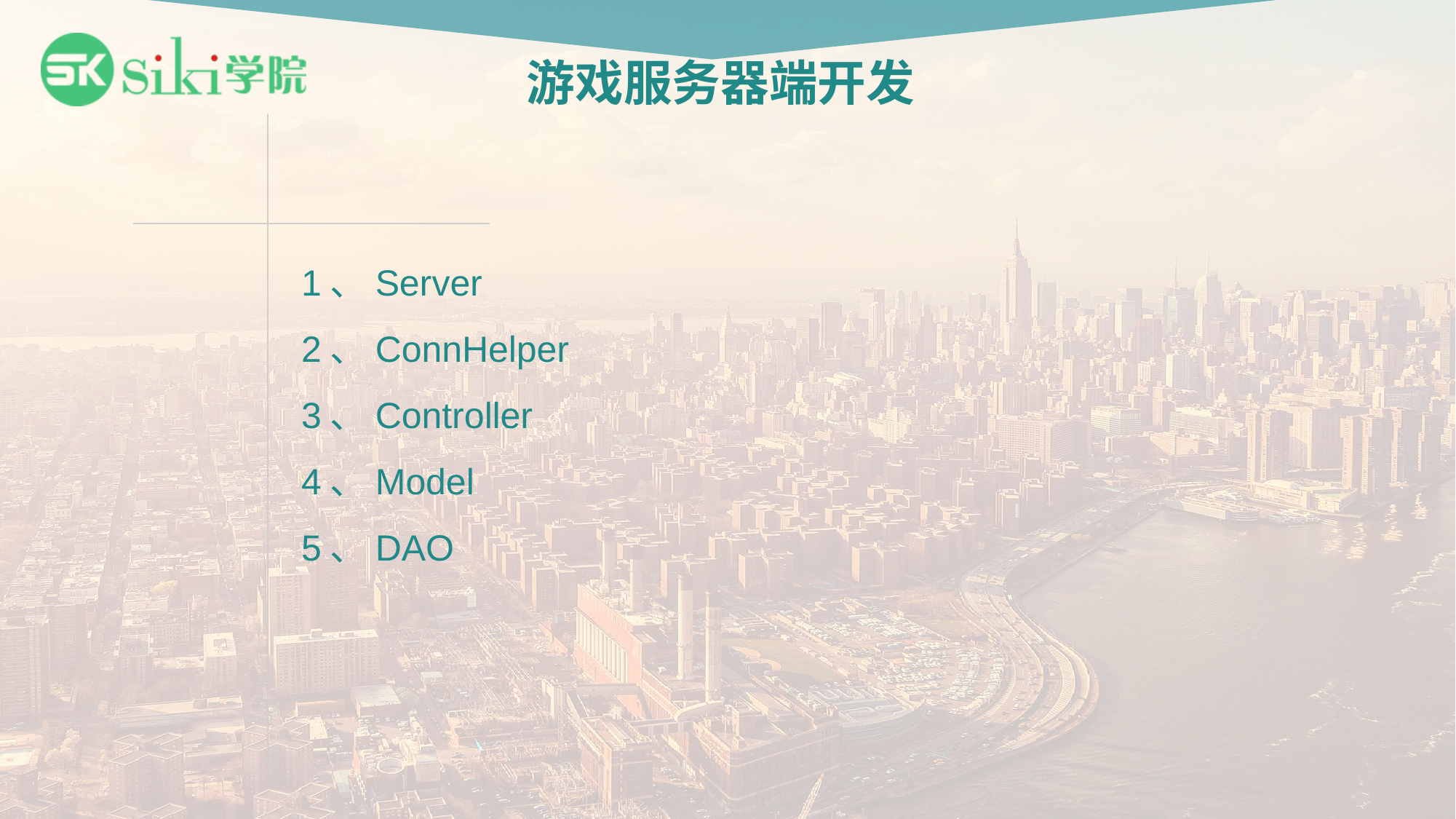

# 游戏服务器端开发
1、Server
2、ConnHelper
3、Controller
4、Model
5、DAO